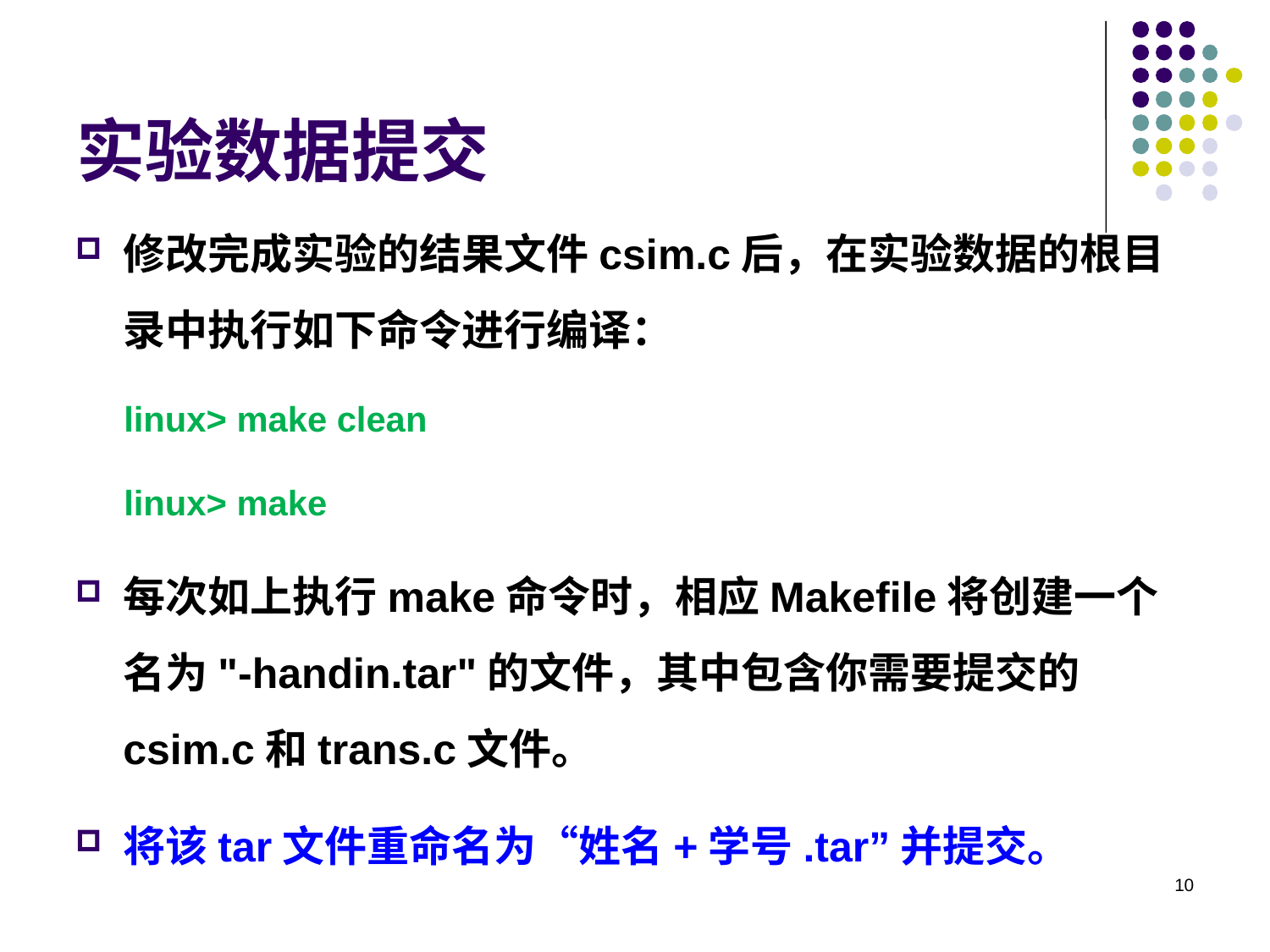

实验数据提交
修改完成实验的结果文件csim.c后，在实验数据的根目录中执行如下命令进行编译：
linux> make clean
linux> make
每次如上执行make命令时，相应Makefile将创建一个名为"-handin.tar"的文件，其中包含你需要提交的csim.c和trans.c文件。
将该tar文件重命名为“姓名+学号.tar”并提交。
10